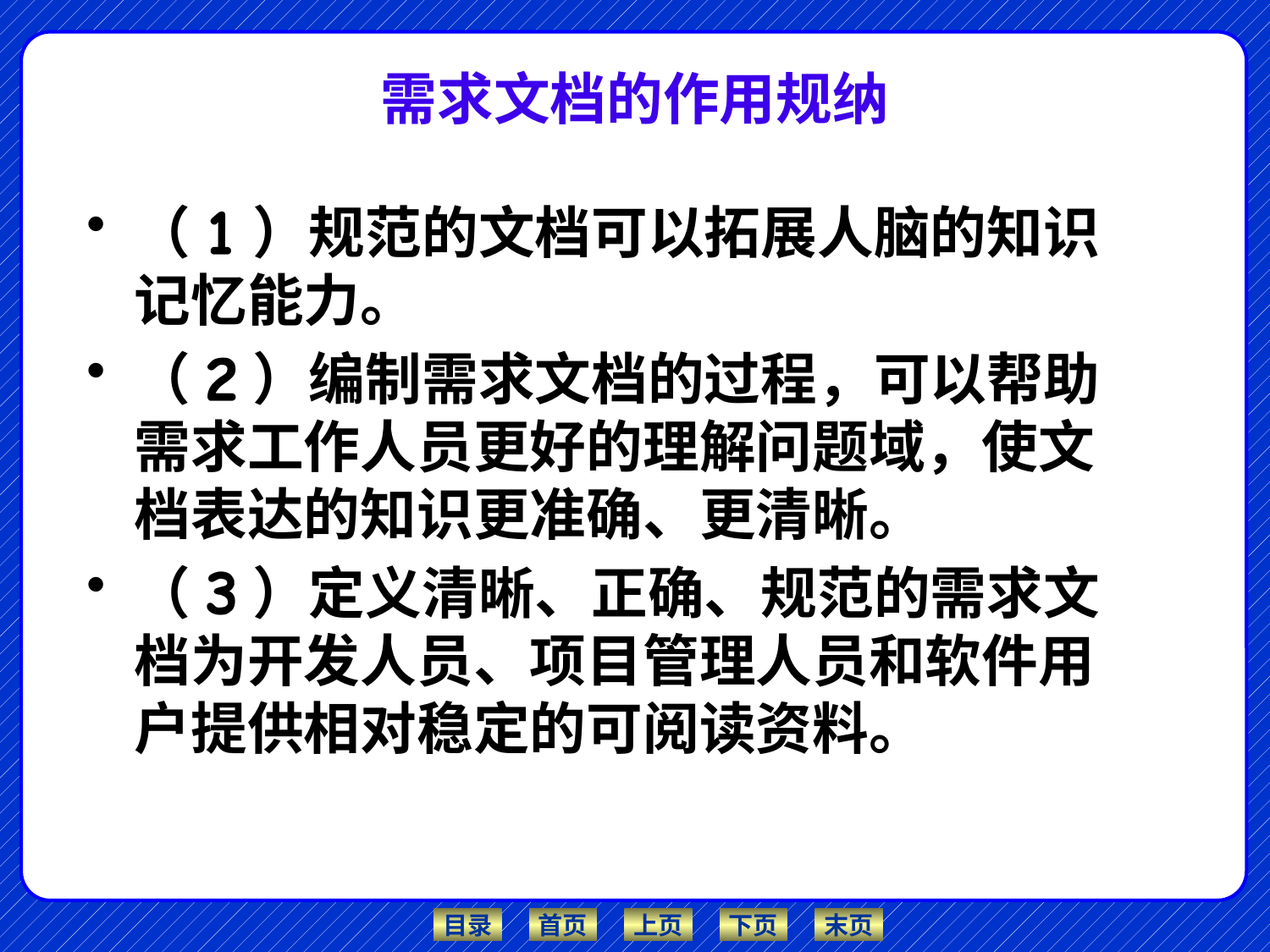

# 需求文档的作用规纳
（1）规范的文档可以拓展人脑的知识记忆能力。
（2）编制需求文档的过程，可以帮助需求工作人员更好的理解问题域，使文档表达的知识更准确、更清晰。
（3）定义清晰、正确、规范的需求文档为开发人员、项目管理人员和软件用户提供相对稳定的可阅读资料。